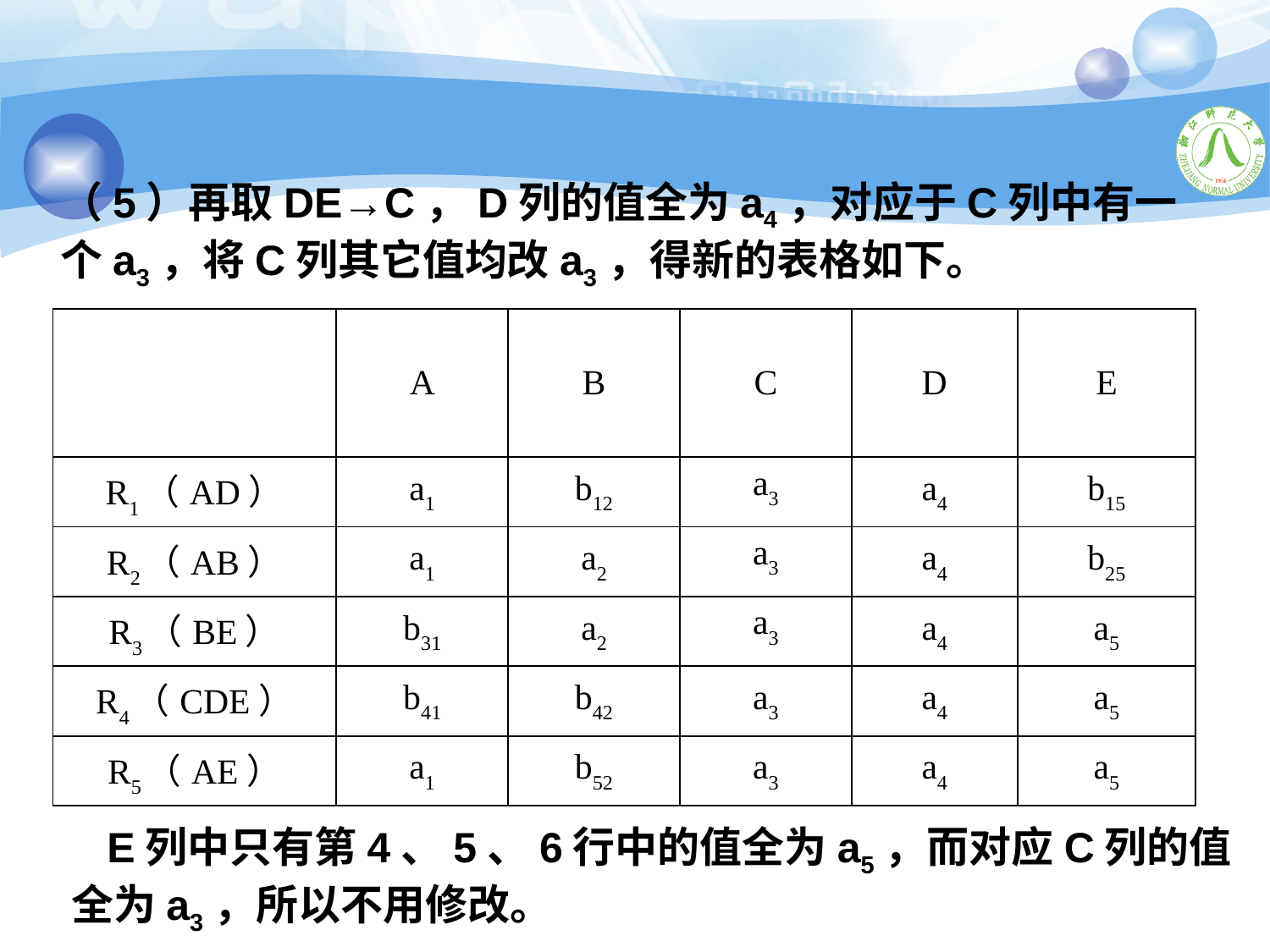

（5）再取DE→C，D列的值全为a4，对应于C列中有一个a3，将C列其它值均改a3，得新的表格如下。
|  | A | B | C | D | E |
| --- | --- | --- | --- | --- | --- |
| R1（AD） | a1 | b12 | a3 | a4 | b15 |
| R2（AB） | a1 | a2 | a3 | a4 | b25 |
| R3（BE） | b31 | a2 | a3 | a4 | a5 |
| R4（CDE） | b41 | b42 | a3 | a4 | a5 |
| R5（AE） | a1 | b52 | a3 | a4 | a5 |
   E列中只有第4、5、6行中的值全为a5，而对应C列的值全为a3，所以不用修改。